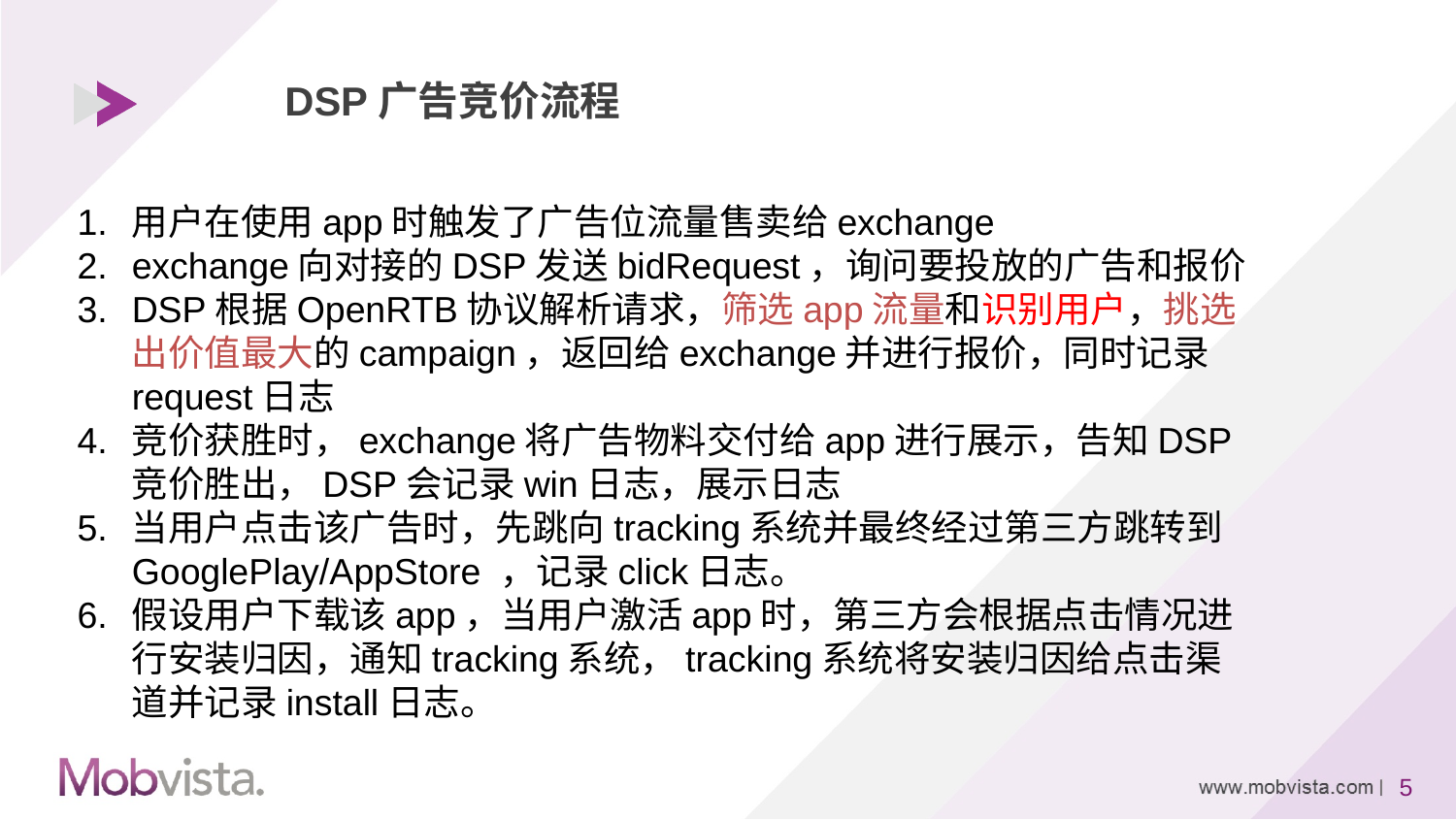

# DSP广告竞价流程
用户在使用app时触发了广告位流量售卖给exchange
exchange向对接的DSP发送bidRequest，询问要投放的广告和报价
DSP根据OpenRTB协议解析请求，筛选app流量和识别用户，挑选出价值最大的campaign，返回给exchange并进行报价，同时记录request日志
竞价获胜时，exchange将广告物料交付给app进行展示，告知DSP竞价胜出，DSP会记录win日志，展示日志
当用户点击该广告时，先跳向tracking系统并最终经过第三方跳转到GooglePlay/AppStore ，记录click日志。
假设用户下载该app，当用户激活app时，第三方会根据点击情况进行安装归因，通知tracking系统，tracking系统将安装归因给点击渠道并记录install日志。
5